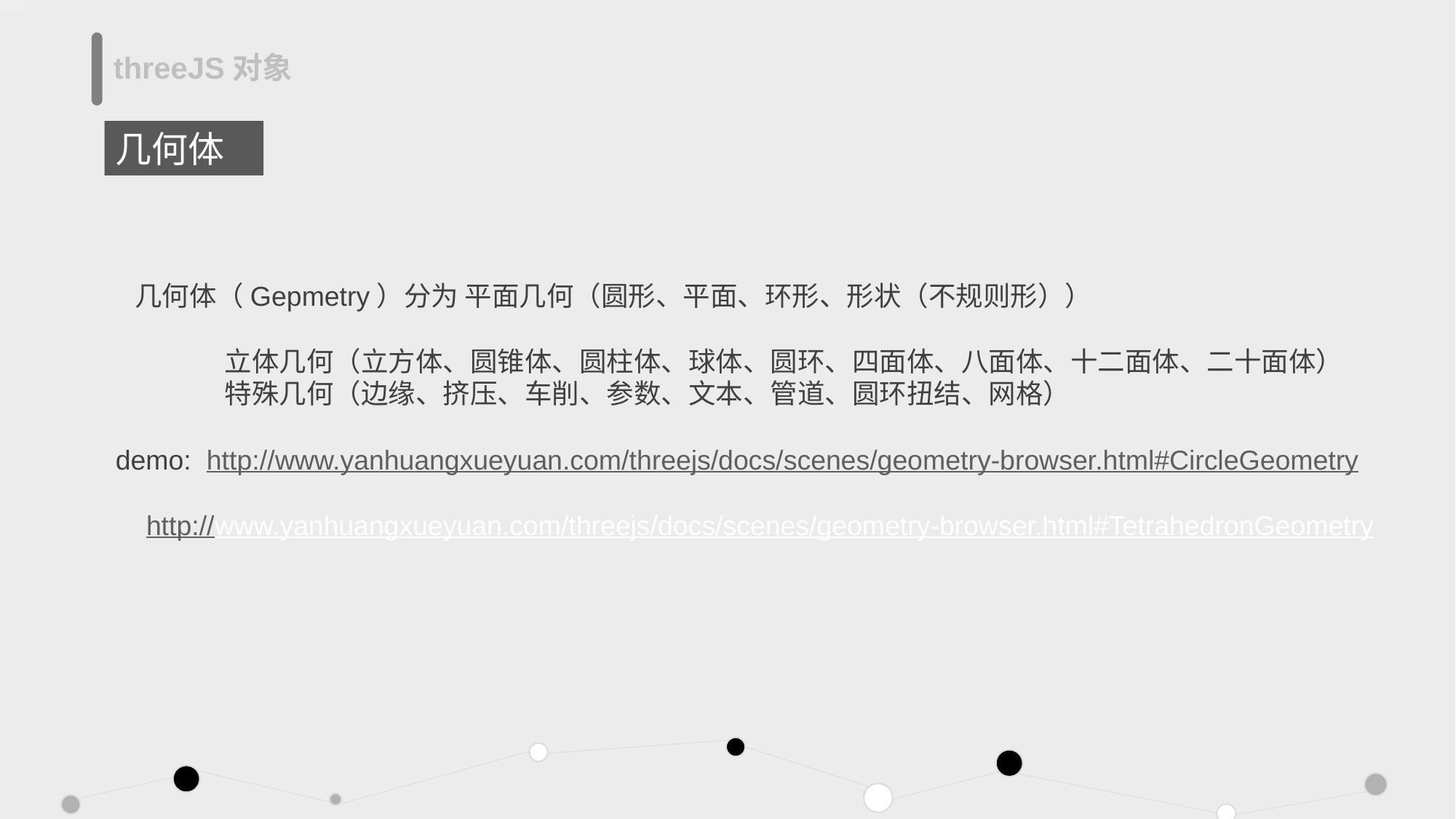

threeJS对象

几何体

  几何体（Gepmetry）分为 平面几何（圆形、平面、环形、形状（不规则形））
	立体几何（立方体、圆锥体、圆柱体、球体、圆环、四面体、八面体、十二面体、二十面体）
	特殊几何（边缘、挤压、车削、参数、文本、管道、圆环扭结、网格）

demo:  http://www.yanhuangxueyuan.com/threejs/docs/scenes/geometry-browser.html#CircleGeometry
    http://www.yanhuangxueyuan.com/threejs/docs/scenes/geometry-browser.html#TetrahedronGeometry